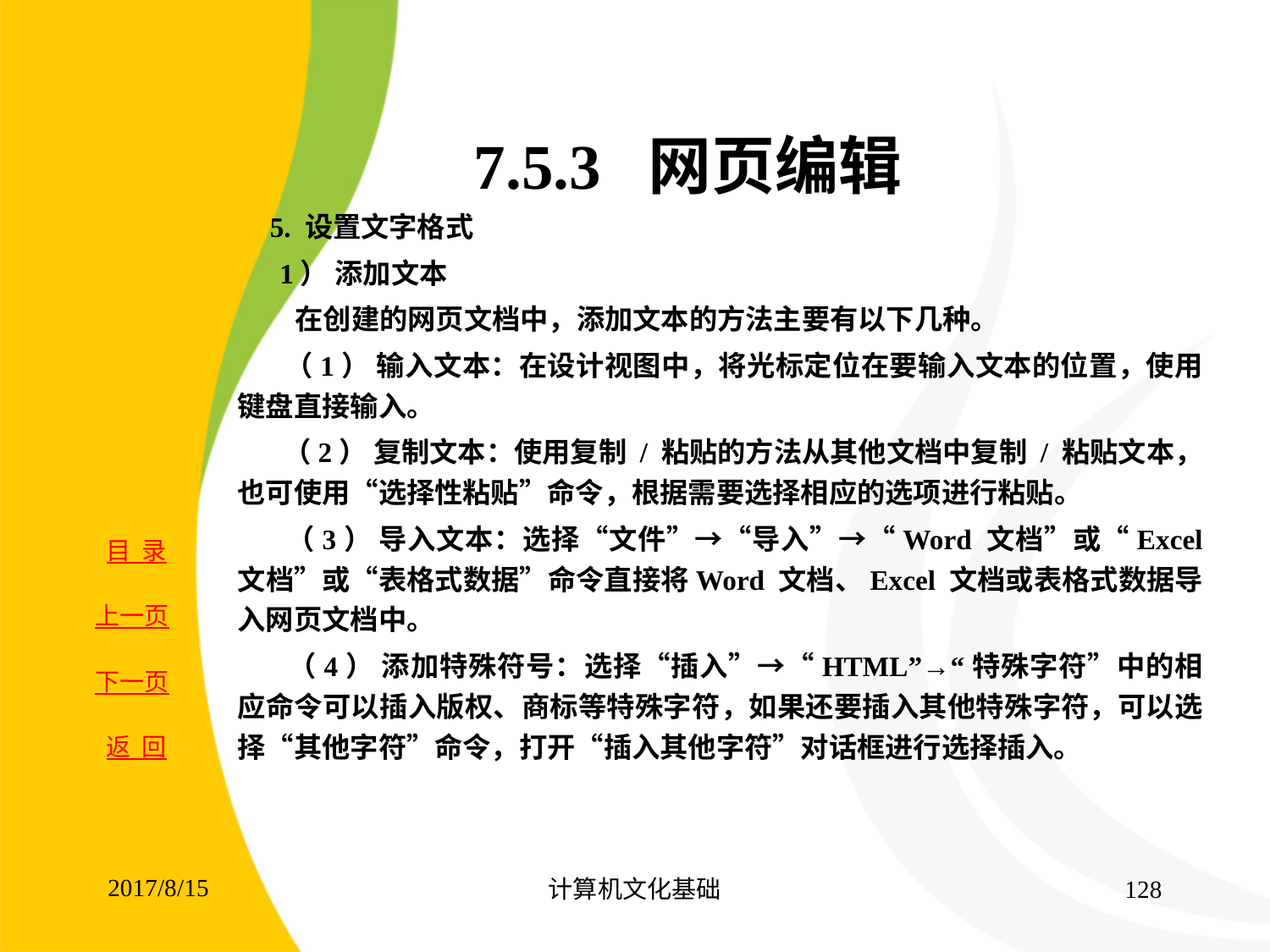

# 7.5.3  网页编辑
           5. 设置文字格式
      1） 添加文本
        在创建的网页文档中，添加文本的方法主要有以下几种。
      （1） 输入文本：在设计视图中，将光标定位在要输入文本的位置，使用键盘直接输入。
      （2） 复制文本：使用复制 / 粘贴的方法从其他文档中复制 / 粘贴文本，也可使用“选择性粘贴”命令，根据需要选择相应的选项进行粘贴。
      （3） 导入文本：选择“文件”→“导入”→“Word 文档”或“Excel 文档”或“表格式数据”命令直接将Word 文档、Excel 文档或表格式数据导入网页文档中。
      （4） 添加特殊符号：选择“插入”→“HTML”→“特殊字符”中的相应命令可以插入版权、商标等特殊字符，如果还要插入其他特殊字符，可以选择“其他字符”命令，打开“插入其他字符”对话框进行选择插入。
2017/8/15
计算机文化基础
128